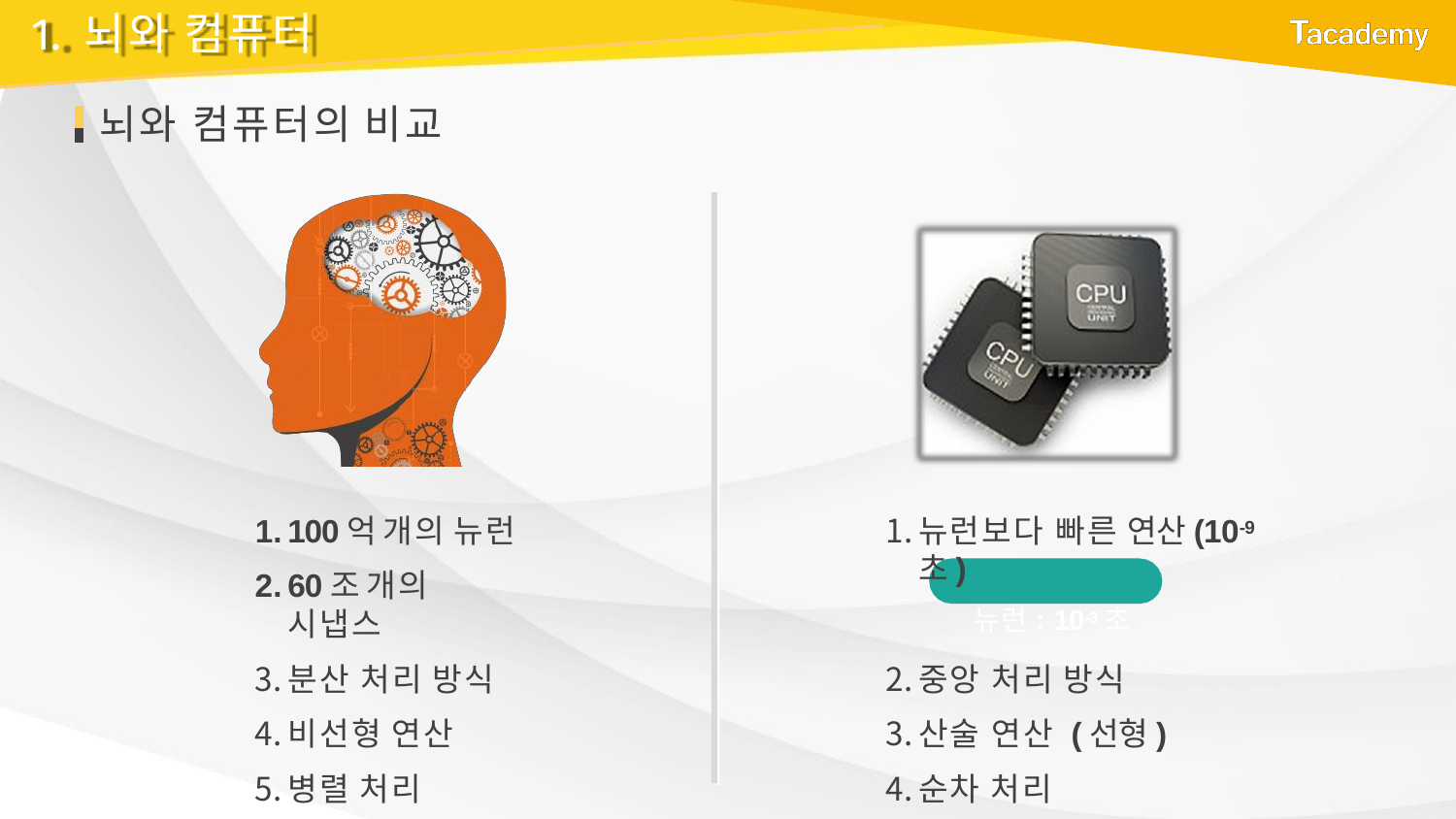

# 1. 뇌와 컴퓨터
뇌와 컴퓨터의 비교

100억 개의 뉴런
60조 개의 시냅스
분산 처리 방식
비선형 연산
병렬 처리
뉴런보다 빠른 연산(10-9초)
뉴런: 10-3초
중앙 처리 방식
산술 연산 (선형)
순차 처리